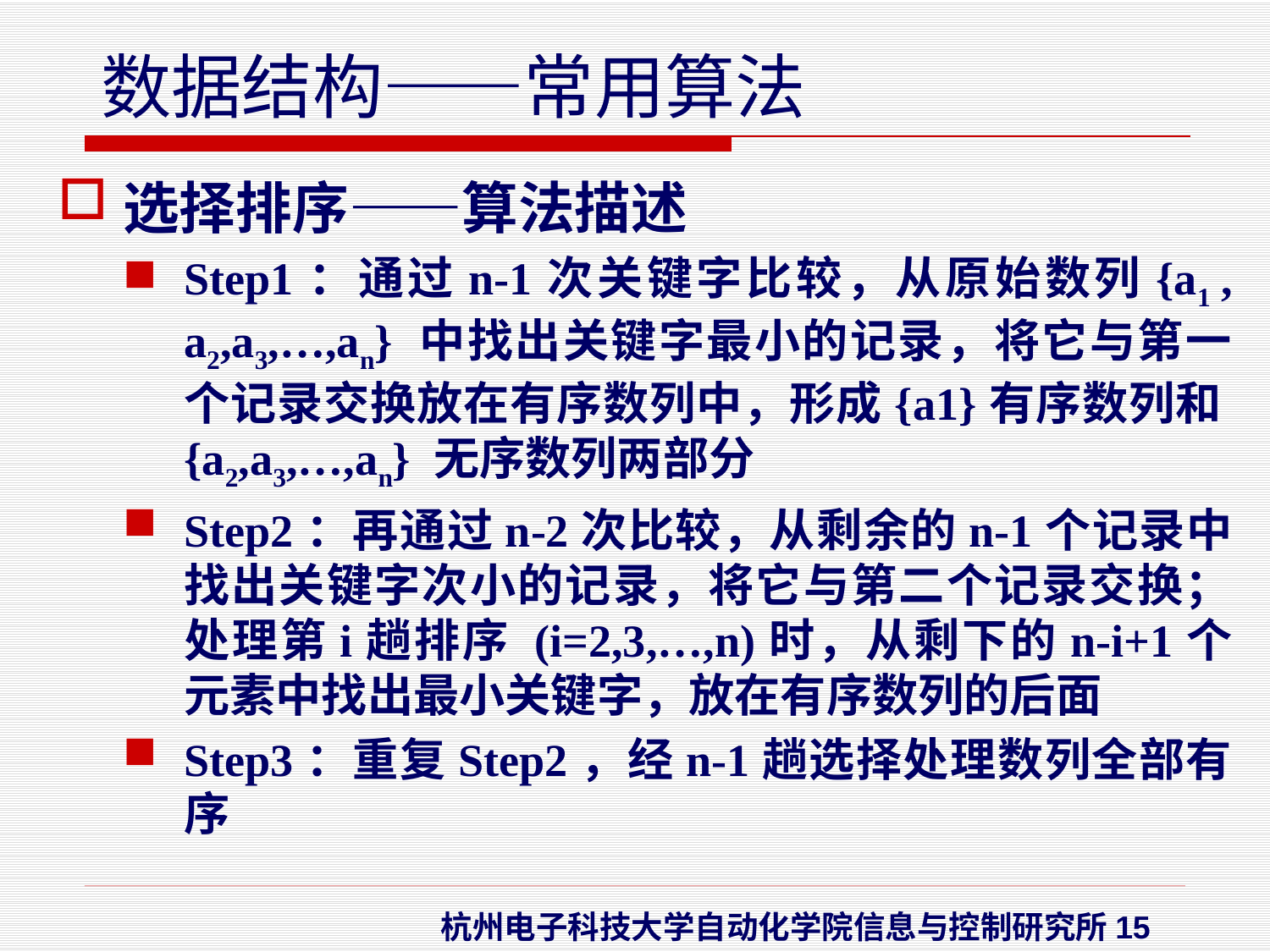

选择排序——算法描述
Step1：通过n-1次关键字比较，从原始数列{a1 , a2,a3,…,an} 中找出关键字最小的记录，将它与第一个记录交换放在有序数列中，形成{a1}有序数列和{a2,a3,…,an} 无序数列两部分
Step2：再通过n-2次比较，从剩余的n-1个记录中找出关键字次小的记录，将它与第二个记录交换；处理第i趟排序 (i=2,3,…,n)时，从剩下的n-i+1个元素中找出最小关键字，放在有序数列的后面
Step3：重复Step2，经n-1趟选择处理数列全部有序